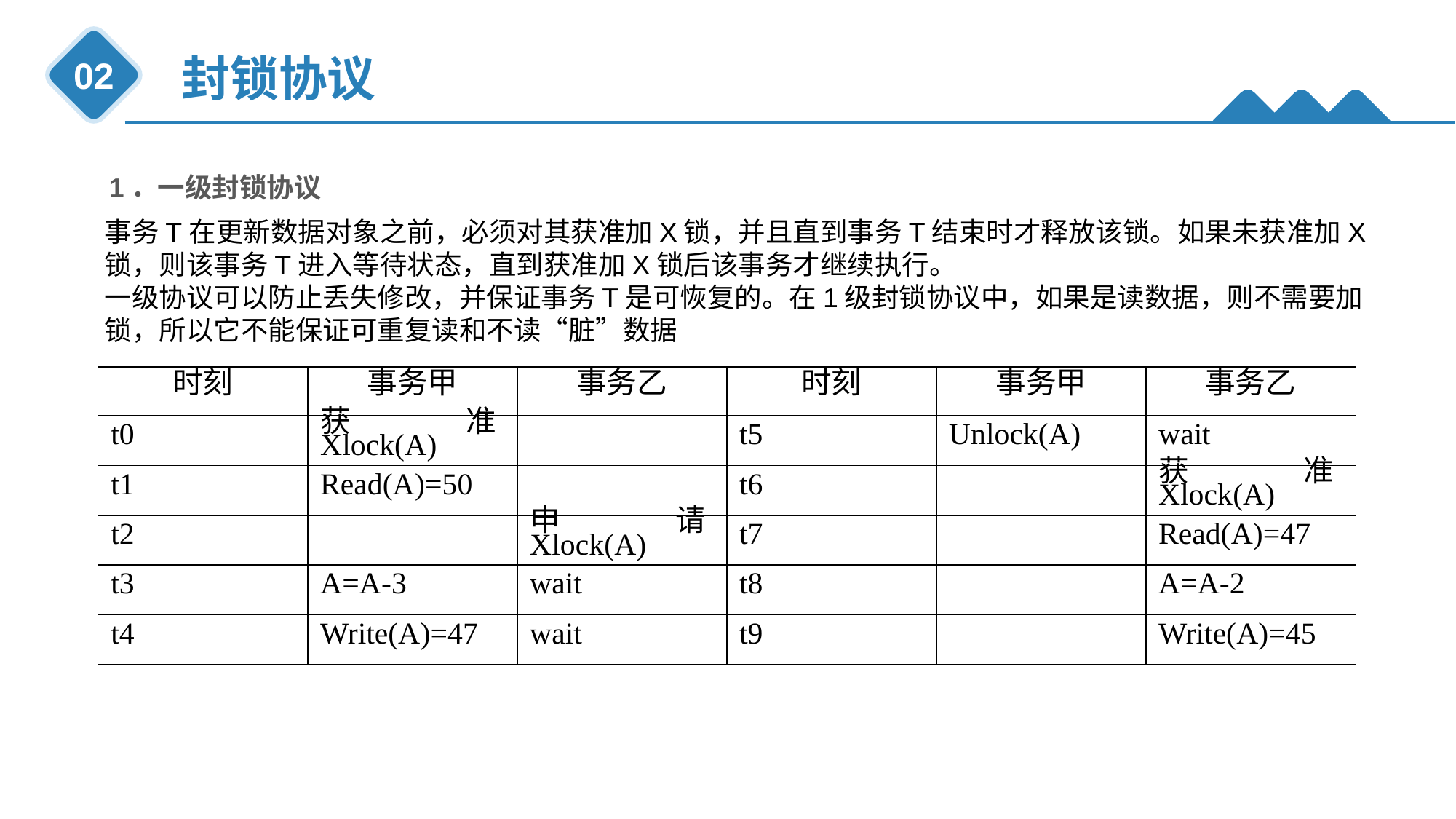

封锁协议
02

1．一级封锁协议
事务T在更新数据对象之前，必须对其获准加X锁，并且直到事务T结束时才释放该锁。如果未获准加X锁，则该事务T进入等待状态，直到获准加X锁后该事务才继续执行。
一级协议可以防止丢失修改，并保证事务T是可恢复的。在1级封锁协议中，如果是读数据，则不需要加锁，所以它不能保证可重复读和不读“脏”数据
| 时刻 | 事务甲 | 事务乙 | 时刻 | 事务甲 | 事务乙 |
| --- | --- | --- | --- | --- | --- |
| t0 | 获准Xlock(A) |  | t5 | Unlock(A) | wait |
| t1 | Read(A)=50 |  | t6 |  | 获准Xlock(A) |
| t2 |  | 申请Xlock(A) | t7 |  | Read(A)=47 |
| t3 | A=A-3 | wait | t8 |  | A=A-2 |
| t4 | Write(A)=47 | wait | t9 |  | Write(A)=45 |